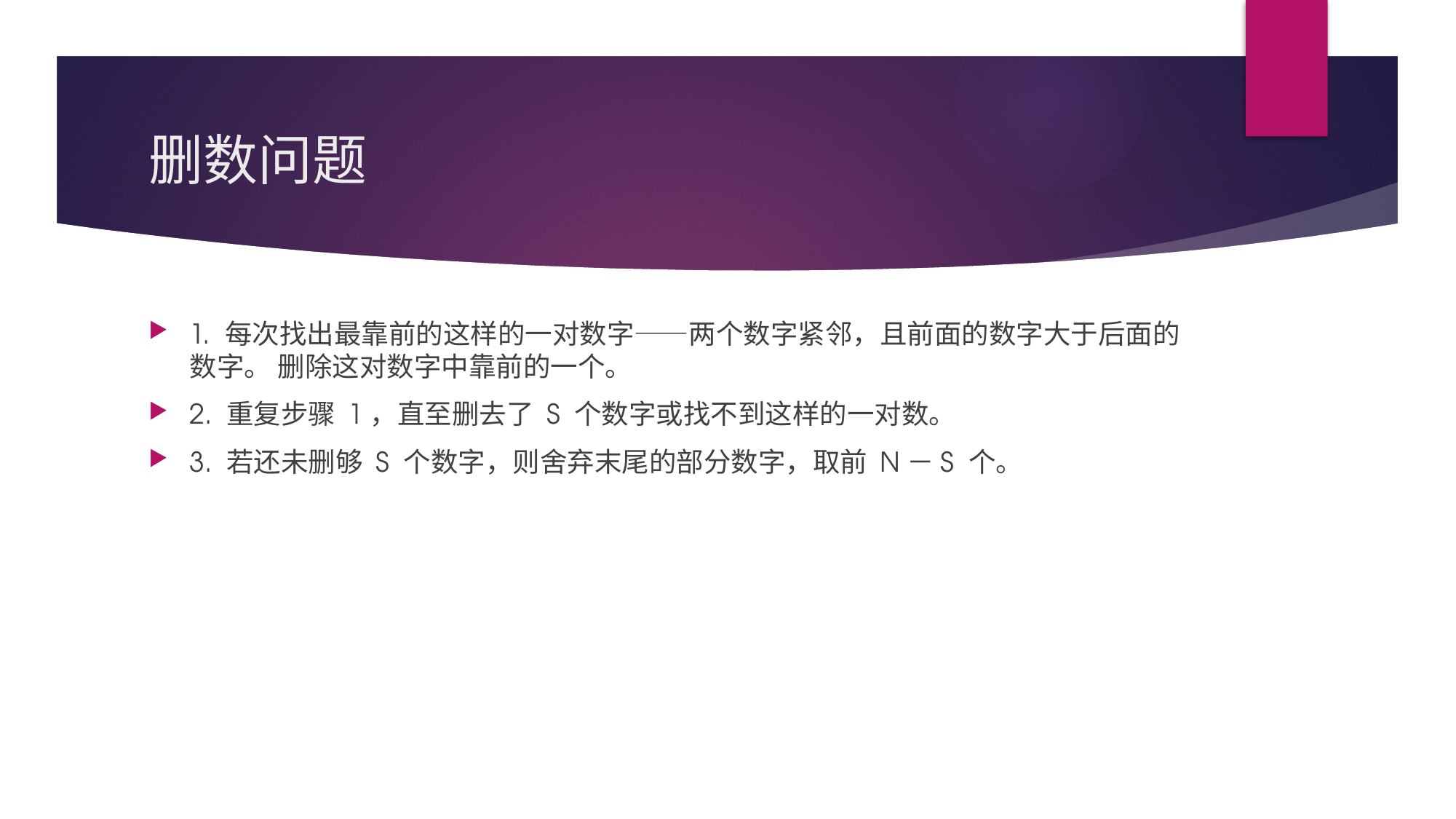

# 删数问题
1. 每次找出最靠前的这样的一对数字——两个数字紧邻，且前面的数字大于后面的数字。 删除这对数字中靠前的一个。
2. 重复步骤 1，直至删去了 S 个数字或找不到这样的一对数。
3. 若还未删够 S 个数字，则舍弃末尾的部分数字，取前 N－S 个。